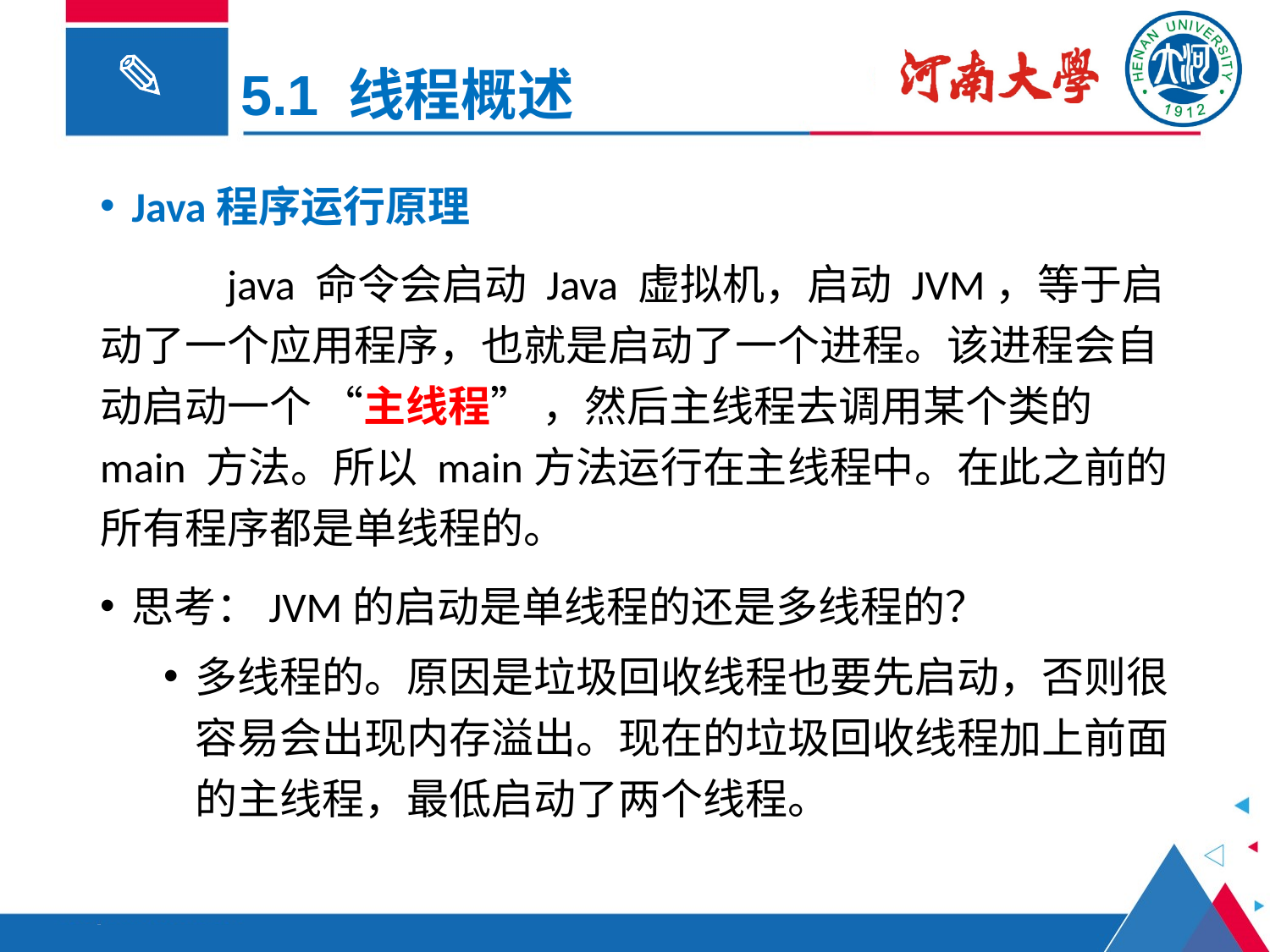

5.1 线程概述
Java程序运行原理
	java 命令会启动 Java 虚拟机，启动 JVM，等于启动了一个应用程序，也就是启动了一个进程。该进程会自动启动一个 “主线程” ，然后主线程去调用某个类的 main 方法。所以 main方法运行在主线程中。在此之前的所有程序都是单线程的。
思考：JVM的启动是单线程的还是多线程的？
多线程的。原因是垃圾回收线程也要先启动，否则很容易会出现内存溢出。现在的垃圾回收线程加上前面的主线程，最低启动了两个线程。